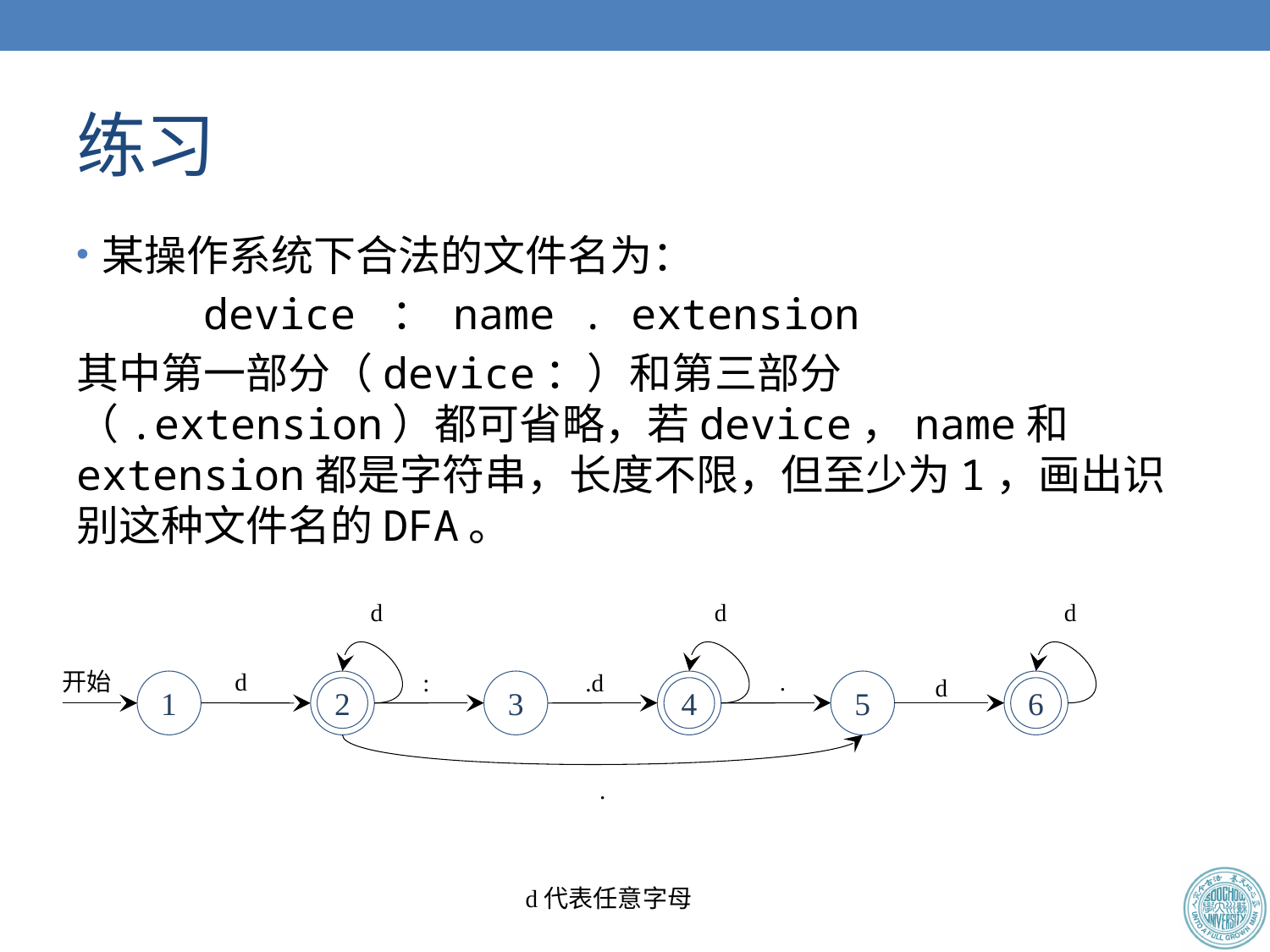

# 练习
某操作系统下合法的文件名为：
	device ： name . extension
其中第一部分（device：）和第三部分（.extension）都可省略，若device，name和extension都是字符串，长度不限，但至少为1，画出识别这种文件名的DFA。
d
d
d
开始
d
.
:
.d
d
1
2

3
4

5
6

.
d代表任意字母